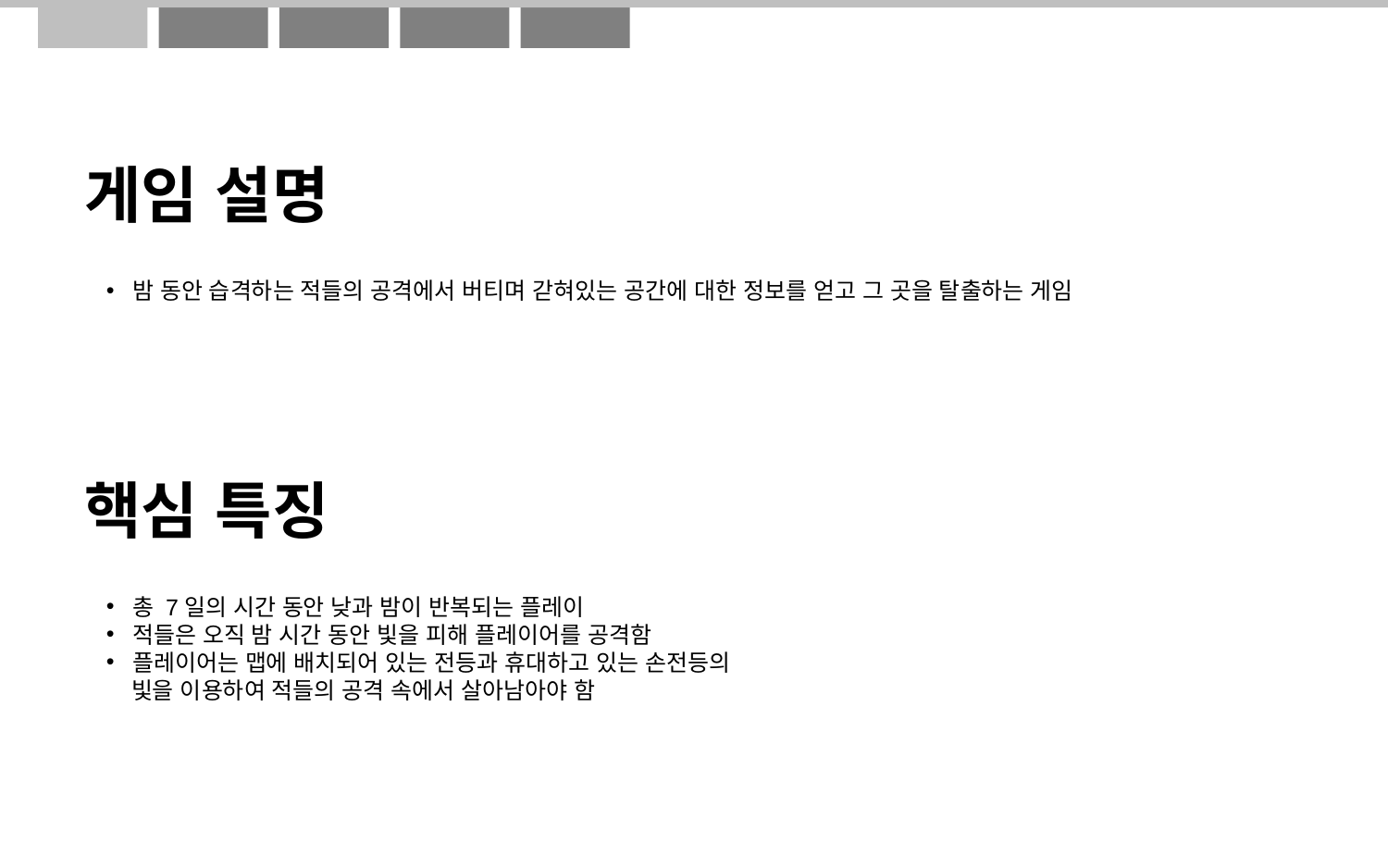

게임 설명
밤 동안 습격하는 적들의 공격에서 버티며 갇혀있는 공간에 대한 정보를 얻고 그 곳을 탈출하는 게임
핵심 특징
총 7일의 시간 동안 낮과 밤이 반복되는 플레이
적들은 오직 밤 시간 동안 빛을 피해 플레이어를 공격함
플레이어는 맵에 배치되어 있는 전등과 휴대하고 있는 손전등의
   빛을 이용하여 적들의 공격 속에서 살아남아야 함